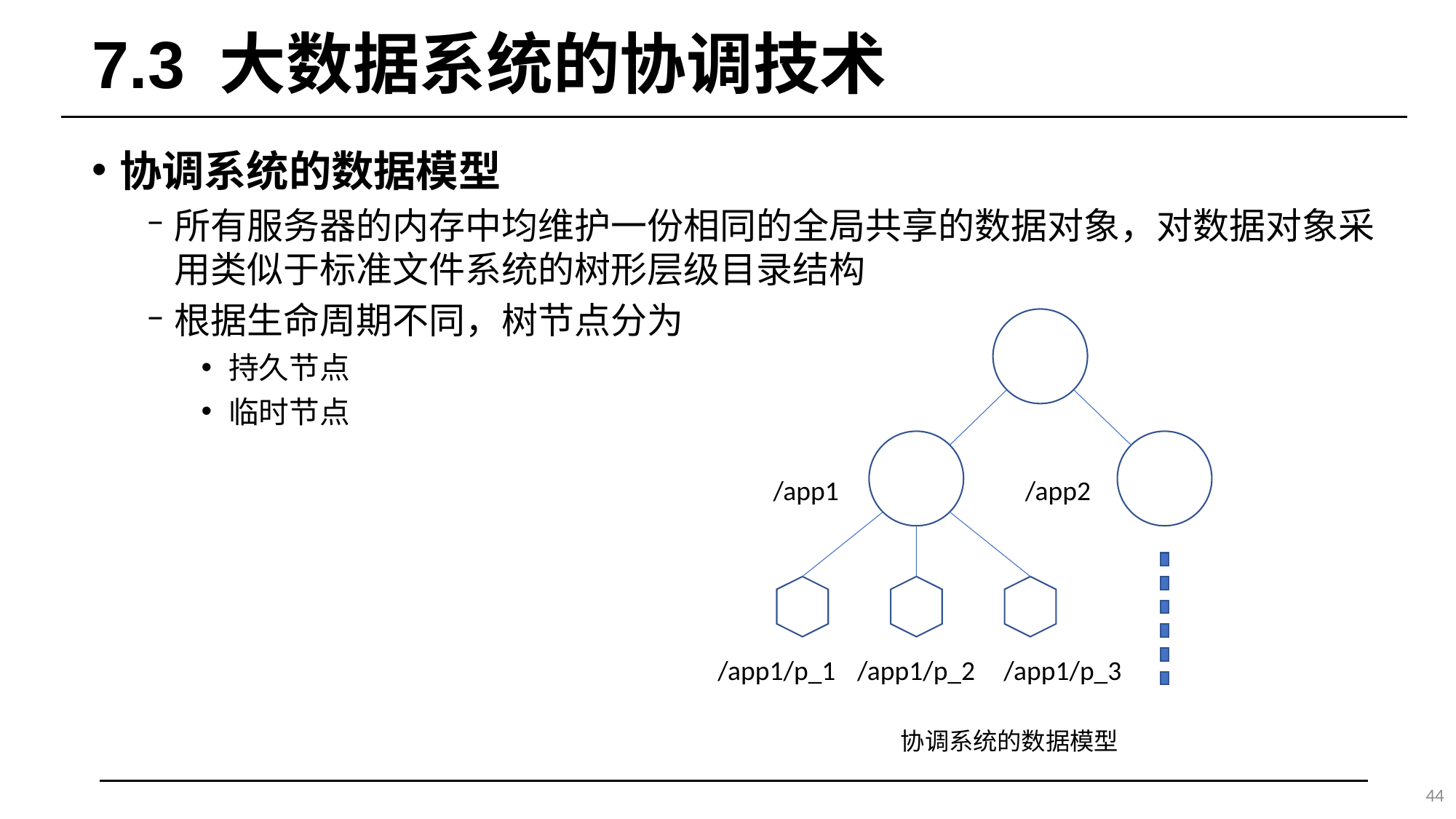

# 7.3 大数据系统的协调技术
协调系统的数据模型
所有服务器的内存中均维护一份相同的全局共享的数据对象，对数据对象采用类似于标准文件系统的树形层级目录结构
根据生命周期不同，树节点分为
持久节点
临时节点

/app1
/app2

/app1/p_1
/app1/p_2
/app1/p_3

协调系统的数据模型
44